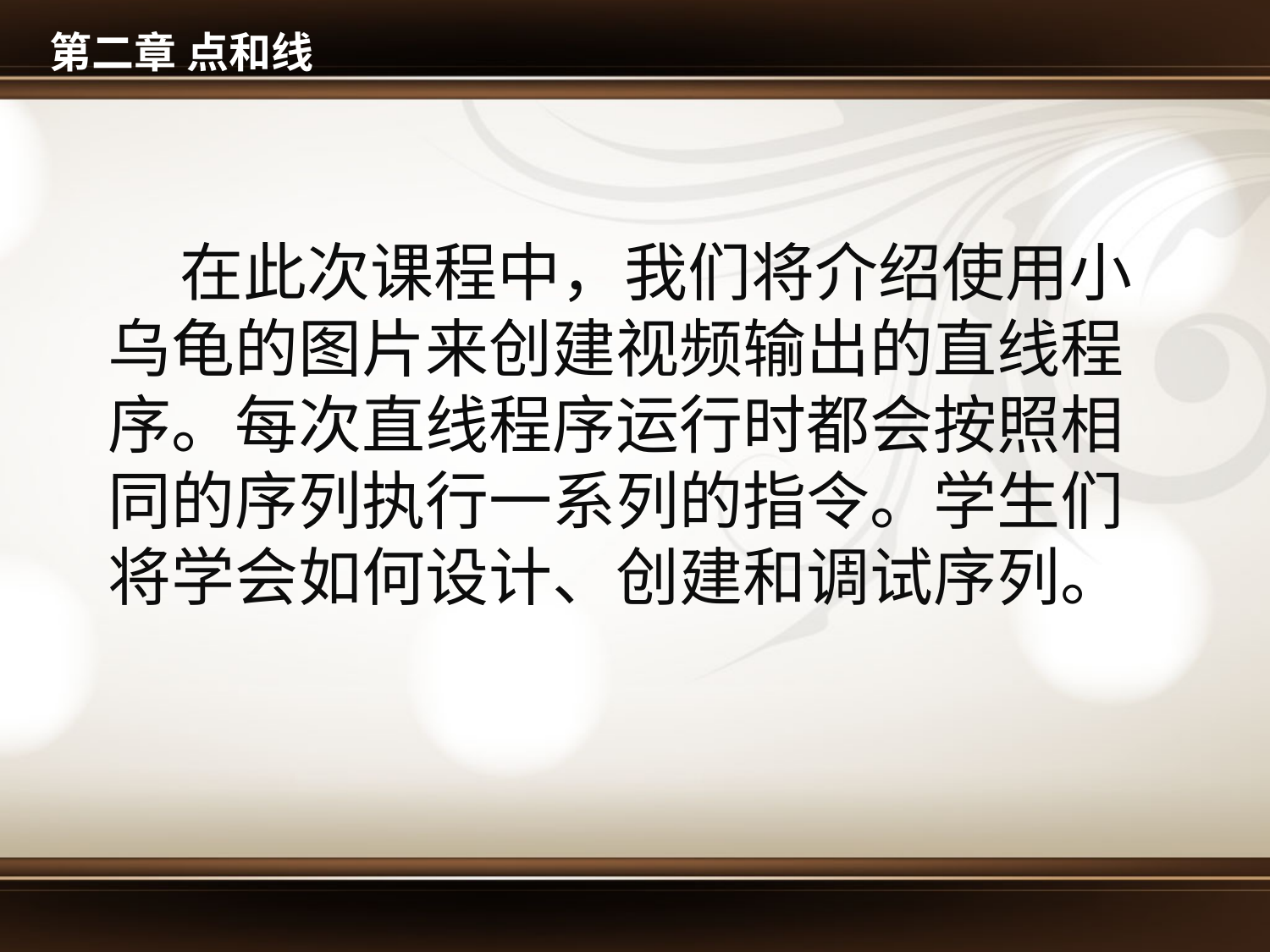

# 第二章 点和线
    在此次课程中，我们将介绍使用小乌龟的图片来创建视频输出的直线程序。每次直线程序运行时都会按照相同的序列执行一系列的指令。学生们将学会如何设计、创建和调试序列。